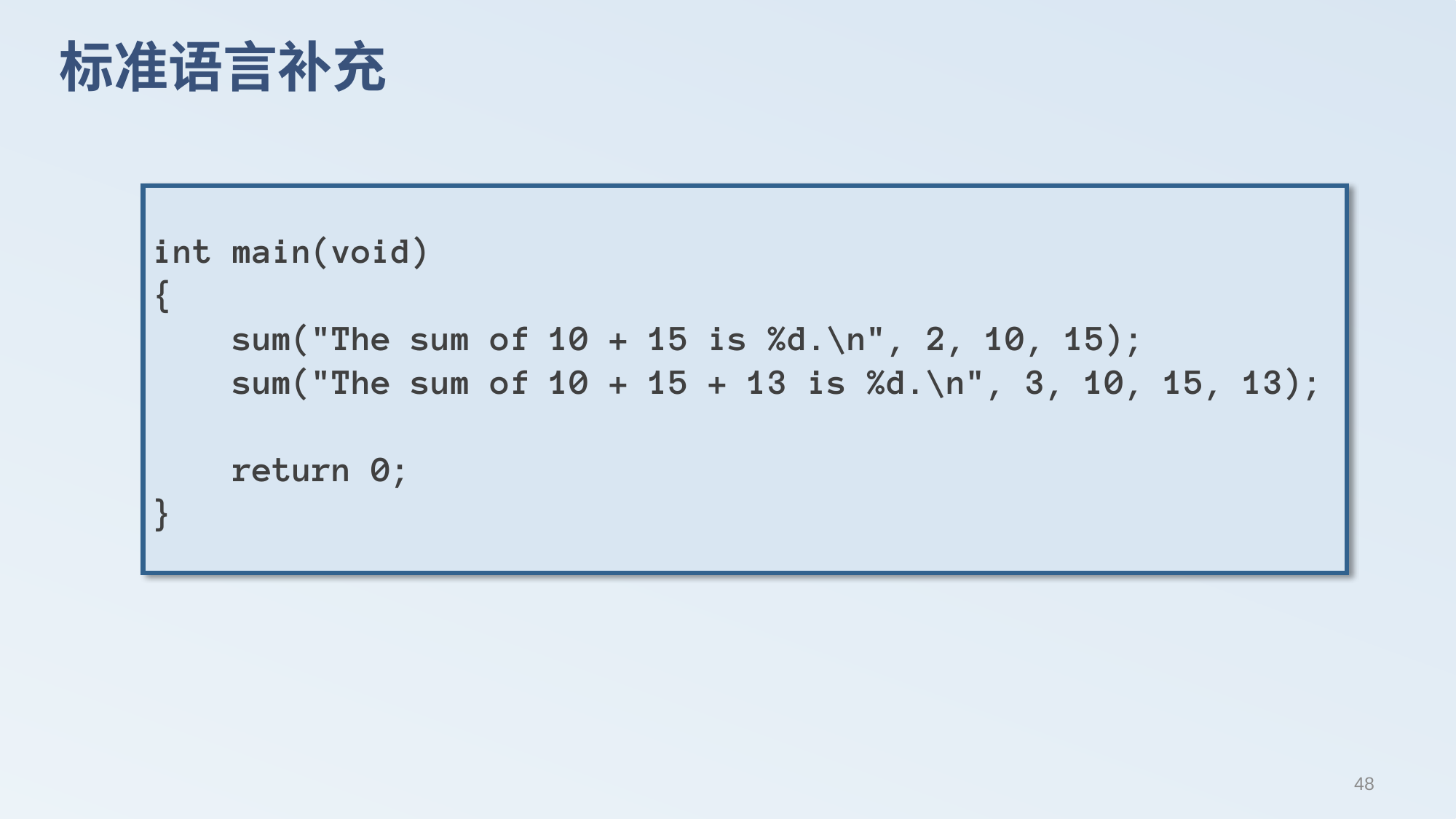

# 标准语言补充
int main(void)
{
    sum("The sum of 10 + 15 is %d.\n", 2, 10, 15);
    sum("The sum of 10 + 15 + 13 is %d.\n", 3, 10, 15, 13);

    return 0;
}